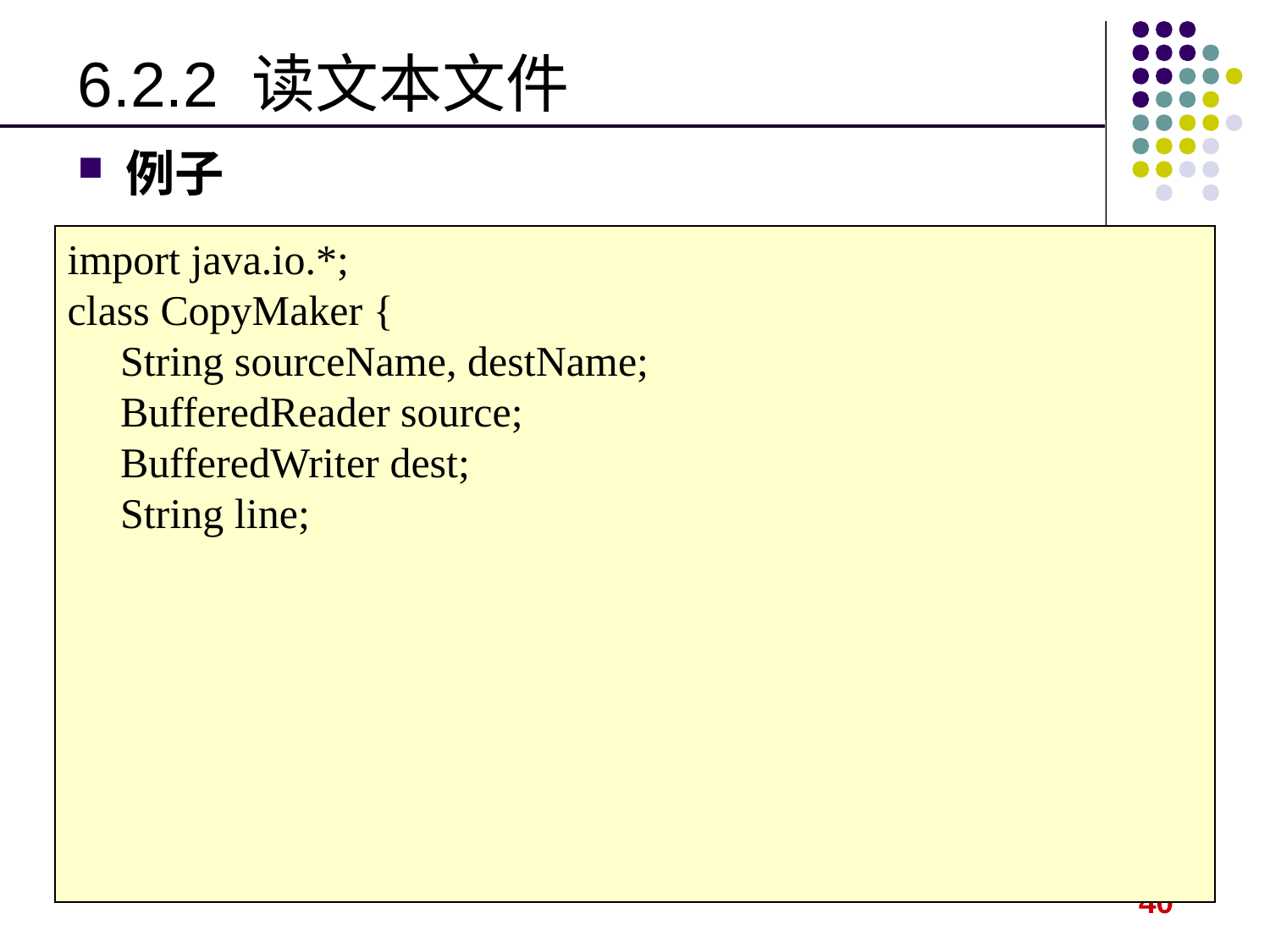

# 6.2.2 读文本文件
例子
import java.io.*;
class CopyMaker {
     String sourceName, destName;
     BufferedReader source;
     BufferedWriter dest;
     String line;